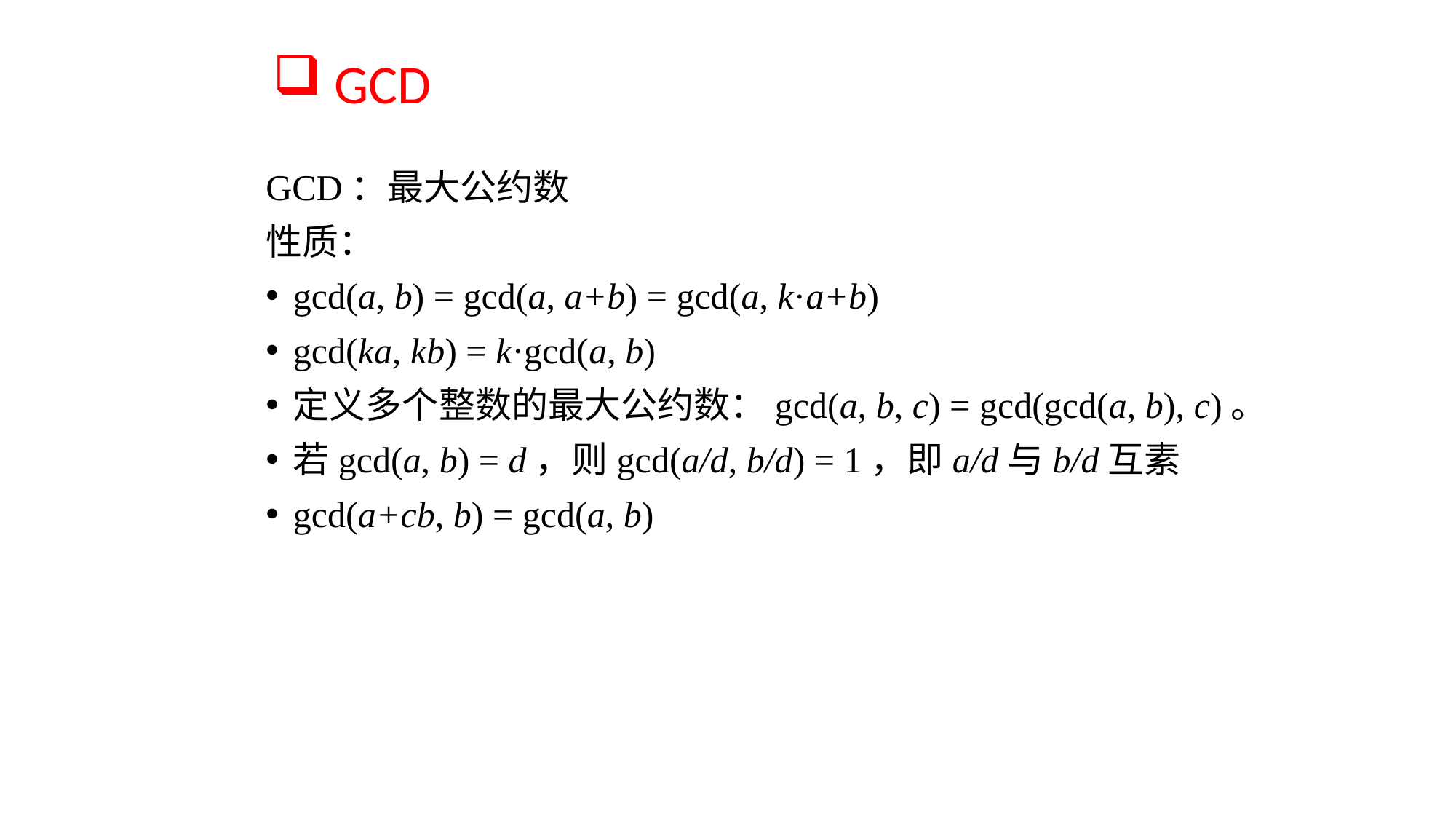

# GCD
GCD：最大公约数
性质：
gcd(a, b) = gcd(a, a+b) = gcd(a, k·a+b)
gcd(ka, kb) = k·gcd(a, b)
定义多个整数的最大公约数：gcd(a, b, c) = gcd(gcd(a, b), c)。
若gcd(a, b) = d，则gcd(a/d, b/d) = 1，即a/d与b/d互素
gcd(a+cb, b) = gcd(a, b)